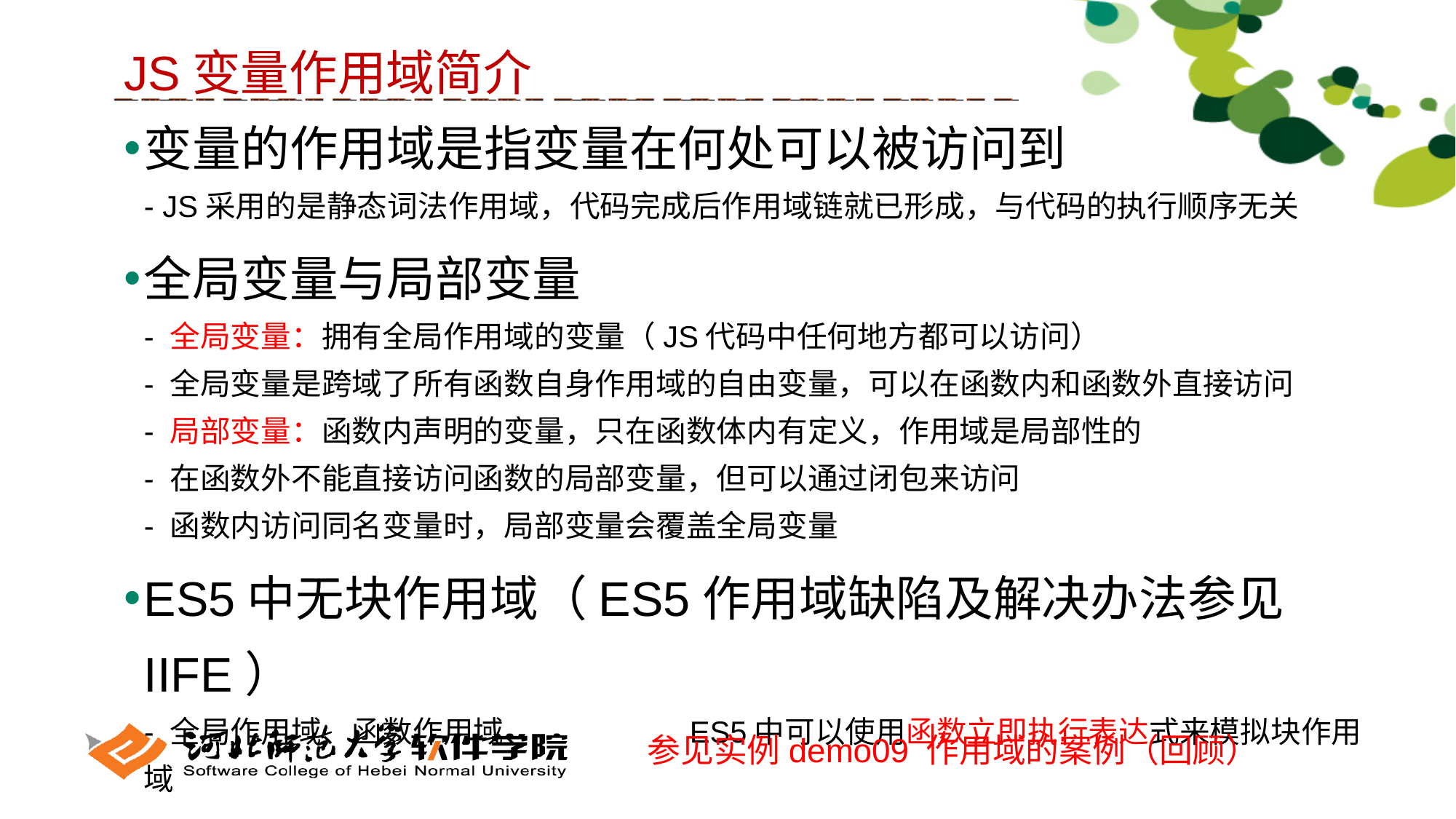

JS变量作用域简介
变量的作用域是指变量在何处可以被访问到
- JS采用的是静态词法作用域，代码完成后作用域链就已形成，与代码的执行顺序无关
全局变量与局部变量
- 全局变量：拥有全局作用域的变量（JS代码中任何地方都可以访问）
- 全局变量是跨域了所有函数自身作用域的自由变量，可以在函数内和函数外直接访问
- 局部变量：函数内声明的变量，只在函数体内有定义，作用域是局部性的
- 在函数外不能直接访问函数的局部变量，但可以通过闭包来访问
- 函数内访问同名变量时，局部变量会覆盖全局变量
ES5中无块作用域（ES5作用域缺陷及解决办法参见IIFE）
- 全局作用域、函数作用域、		ES5中可以使用函数立即执行表达式来模拟块作用域

参见实例demo09 作用域的案例（回顾）